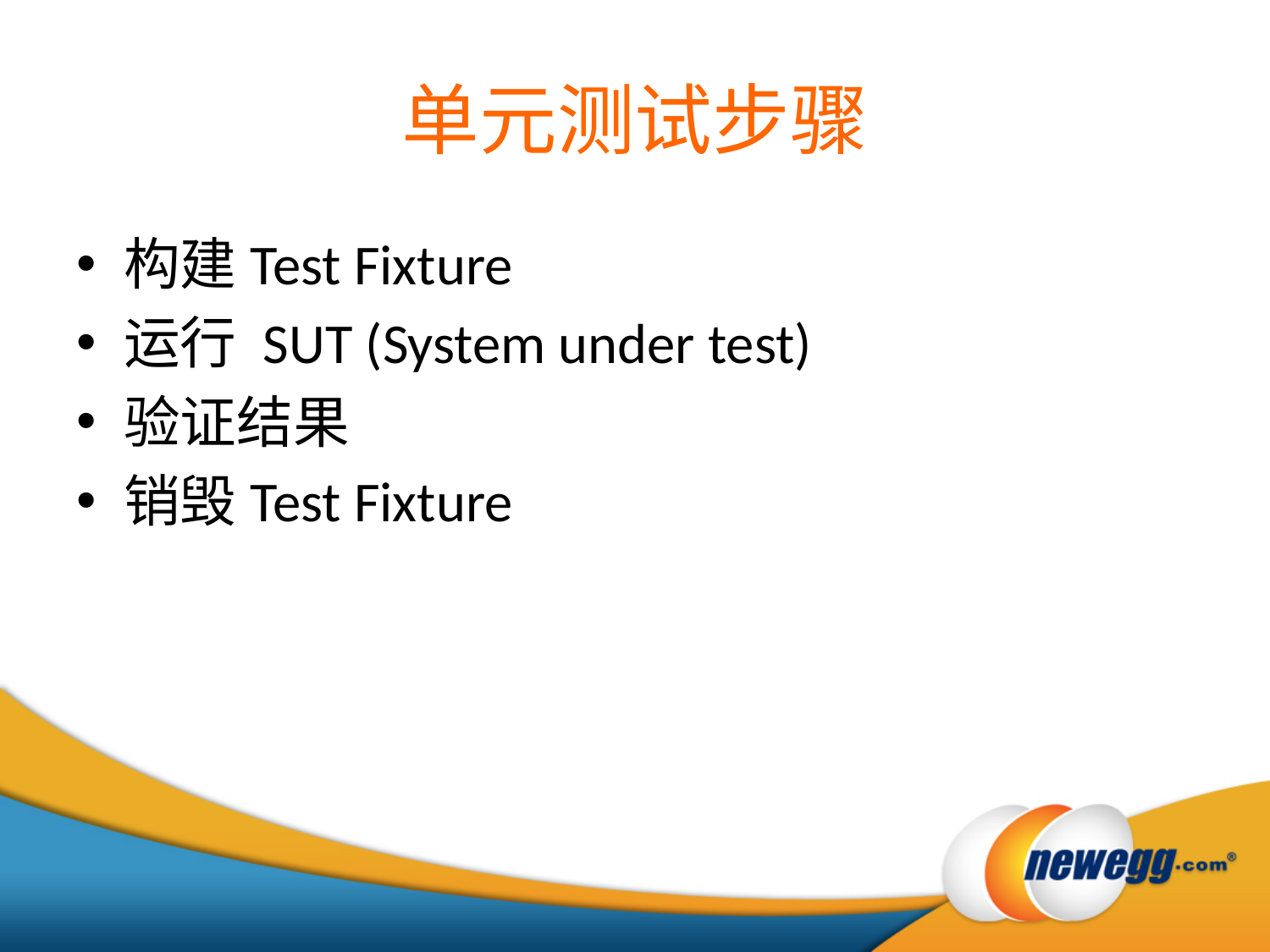

# 单元测试步骤
构建Test Fixture
运行 SUT (System under test)
验证结果
销毁Test Fixture